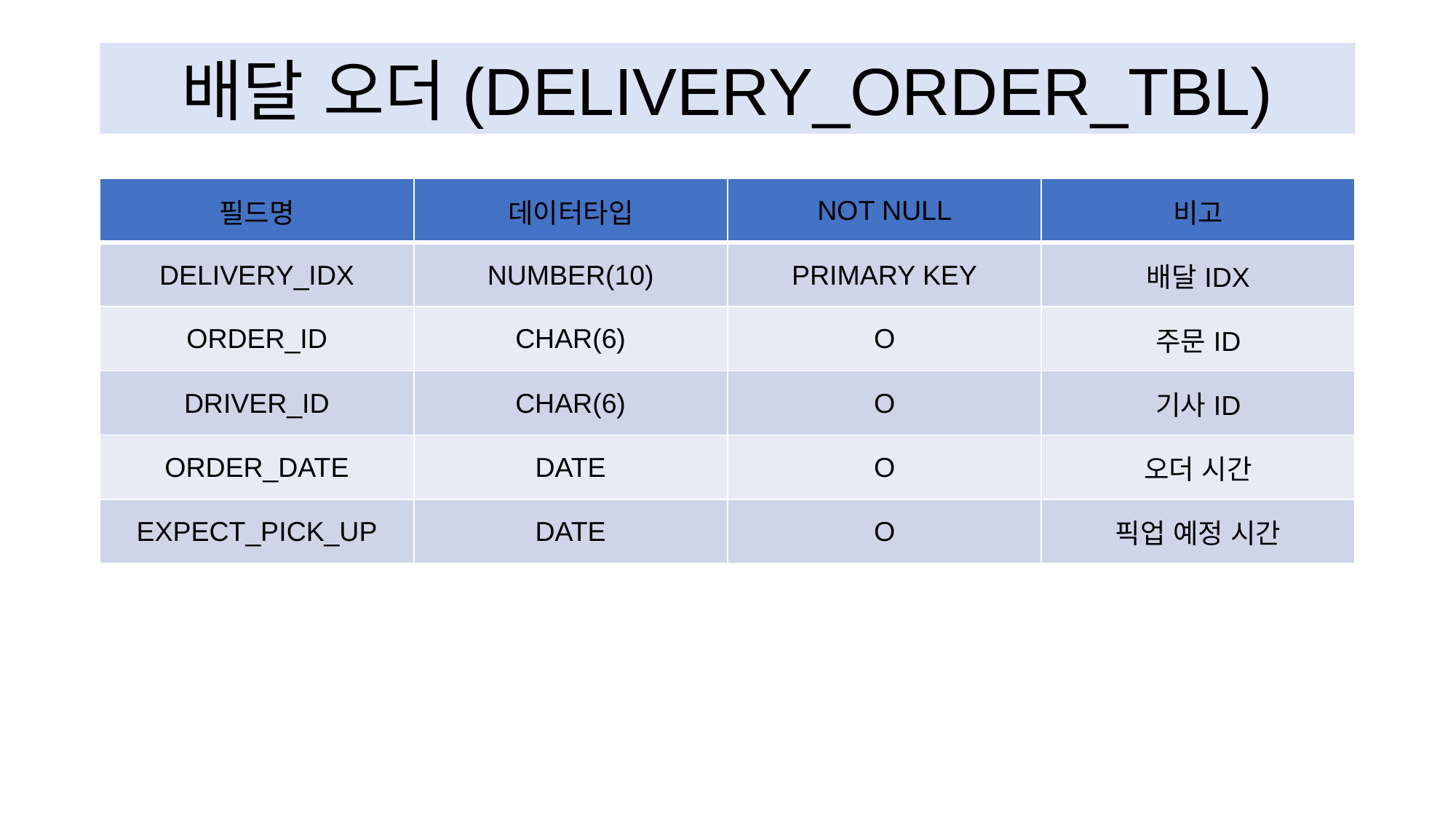

배달 오더(DELIVERY_ORDER_TBL)
| 필드명 | 데이터타입 | NOT NULL | 비고 |
| --- | --- | --- | --- |
| DELIVERY\_IDX | NUMBER(10) | PRIMARY KEY | 배달IDX |
| ORDER\_ID | CHAR(6) | O | 주문ID |
| DRIVER\_ID | CHAR(6) | O | 기사ID |
| ORDER\_DATE | DATE | O | 오더 시간 |
| EXPECT\_PICK\_UP | DATE | O | 픽업 예정 시간 |